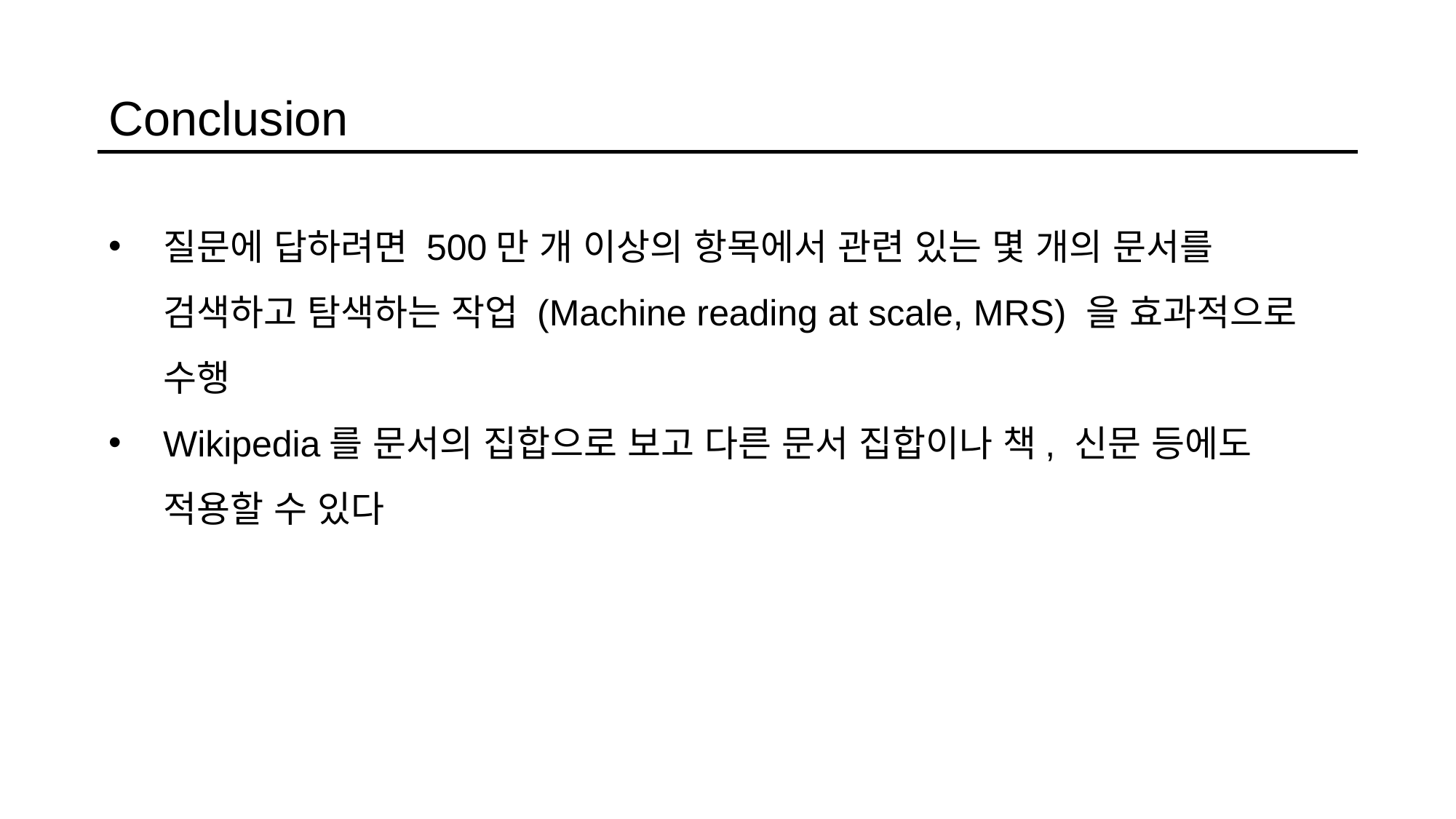

Conclusion
질문에 답하려면 500만 개 이상의 항목에서 관련 있는 몇 개의 문서를
검색하고 탐색하는 작업 (Machine reading at scale, MRS) 을 효과적으로 수행
Wikipedia를 문서의 집합으로 보고 다른 문서 집합이나 책, 신문 등에도 적용할 수 있다